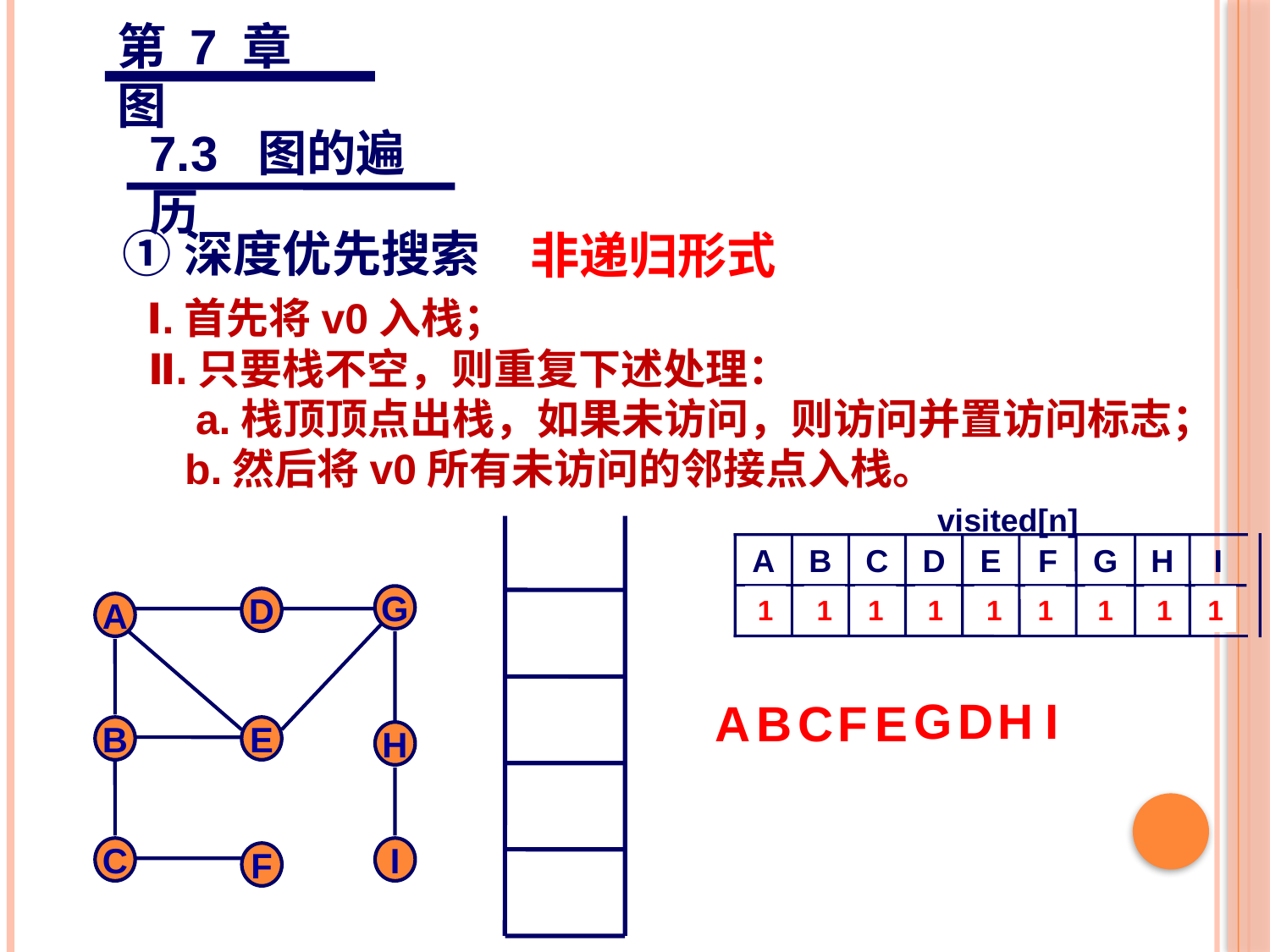

第 7 章  图

7.3  图的遍历

①深度优先搜索
非递归形式
Ⅰ.首先将v0入栈；
Ⅱ.只要栈不空，则重复下述处理：
a.栈顶顶点出栈，如果未访问，则访问并置访问标志；
b.然后将v0所有未访问的邻接点入栈。
visited[n]
A

B

C

D

E

F

G

H

I

0

0
0
0
0
0
0
0
0

G
D
A

B
E
H

C
I
F

1
1
1
1
1
1
1
1
1
C
D
F

G
D
H
I
B
G
H

A
B
C
F
E
E

I

D

E

A
49